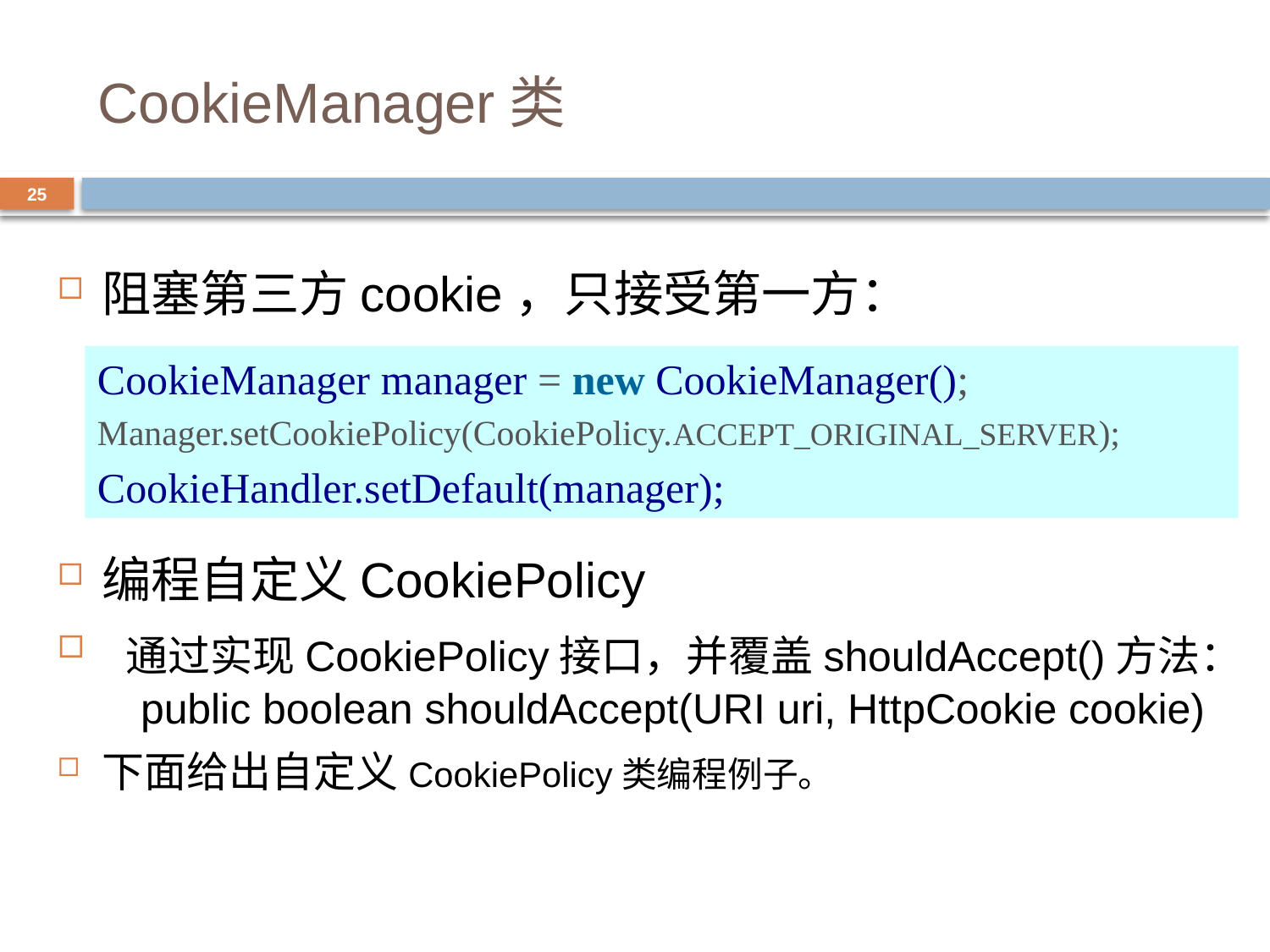

# CookieManager类
25
阻塞第三方cookie，只接受第一方：

编程自定义CookiePolicy
 通过实现CookiePolicy接口，并覆盖shouldAccept()方法：   public boolean shouldAccept(URI uri, HttpCookie cookie)
下面给出自定义CookiePolicy类编程例子。

CookieManager manager = new CookieManager();
Manager.setCookiePolicy(CookiePolicy.ACCEPT_ORIGINAL_SERVER);
CookieHandler.setDefault(manager);